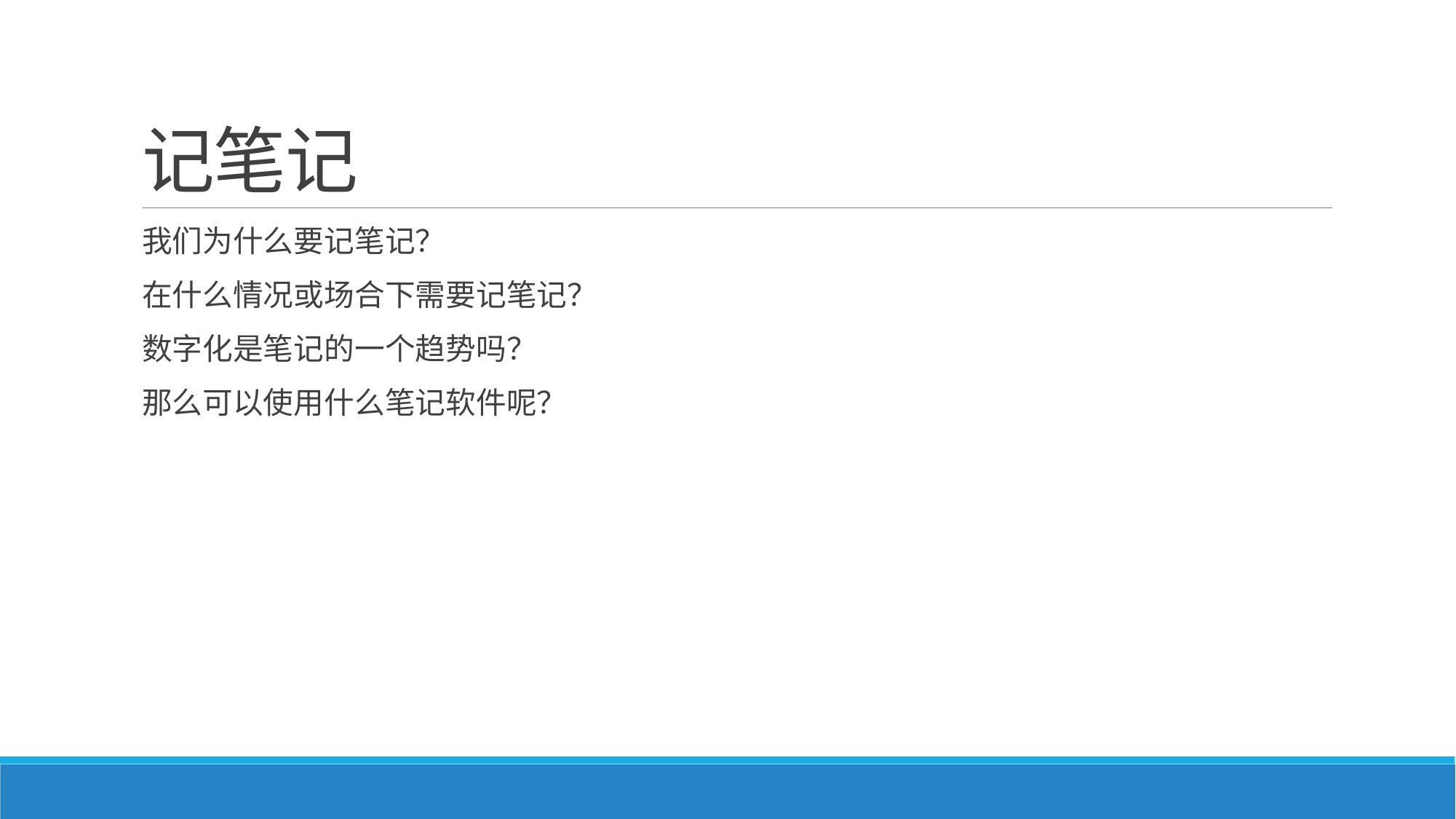

# 记笔记
我们为什么要记笔记？
在什么情况或场合下需要记笔记？
数字化是笔记的一个趋势吗？
那么可以使用什么笔记软件呢？